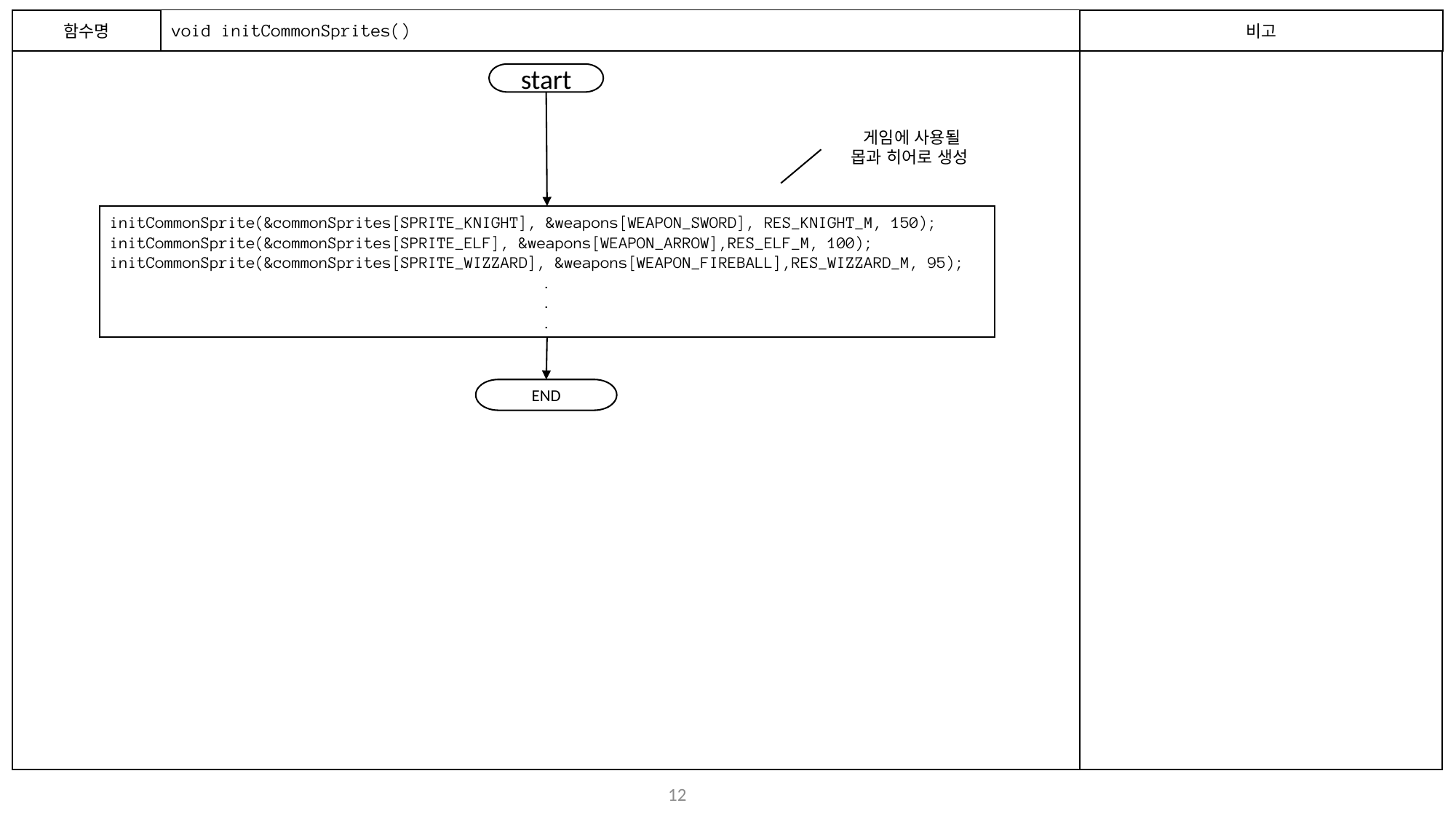

함수명
# void initCommonSprites()
비고

start
게임에 사용될 몹과 히어로 생성
initCommonSprite(&commonSprites[SPRITE_KNIGHT], &weapons[WEAPON_SWORD], RES_KNIGHT_M, 150);
initCommonSprite(&commonSprites[SPRITE_ELF], &weapons[WEAPON_ARROW],RES_ELF_M, 100);
initCommonSprite(&commonSprites[SPRITE_WIZZARD], &weapons[WEAPON_FIREBALL],RES_WIZZARD_M, 95);
.
.
.
END
12